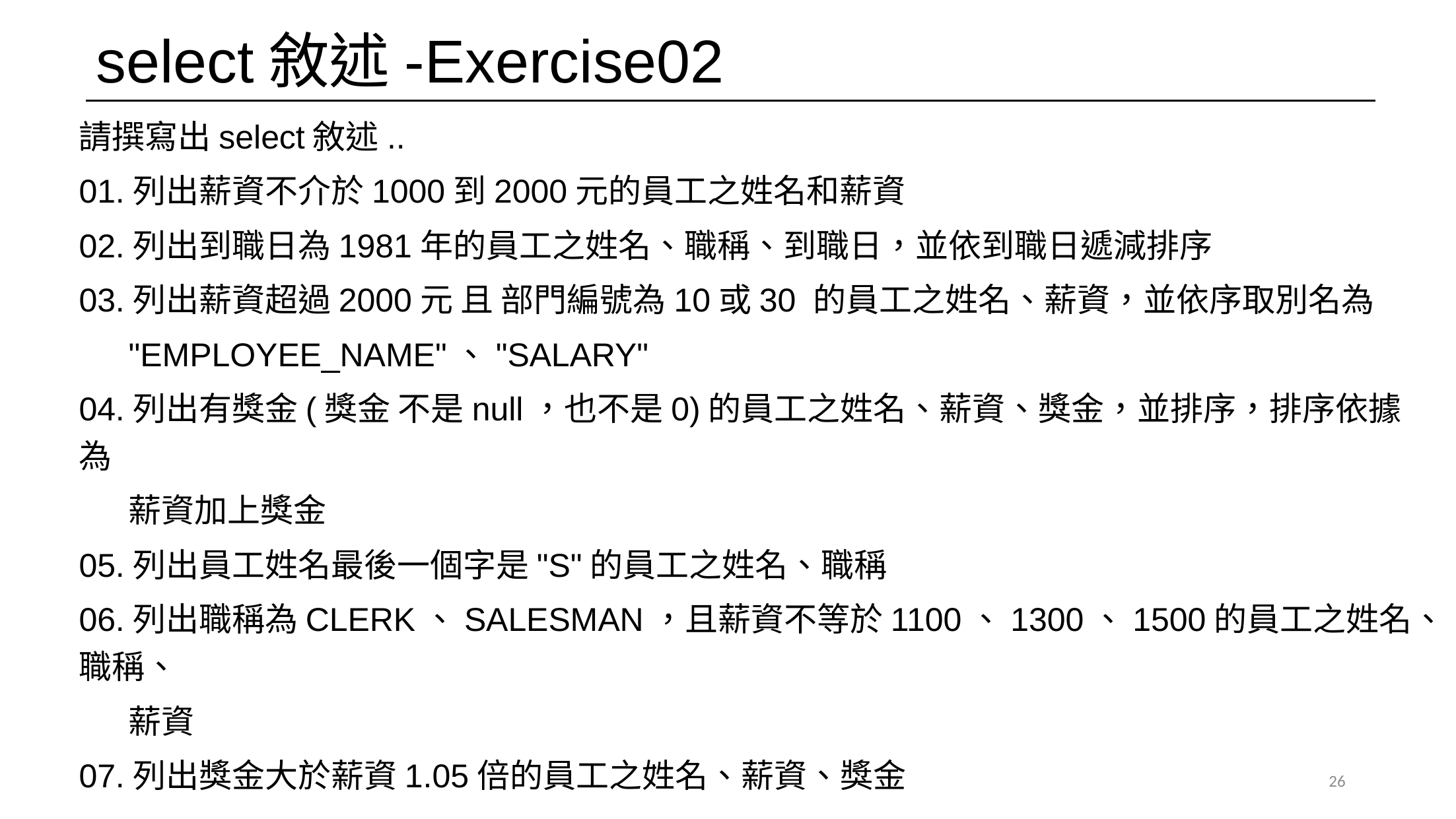

# select敘述-Exercise02
請撰寫出select敘述..
01.列出薪資不介於1000到2000元的員工之姓名和薪資
02.列出到職日為1981年的員工之姓名、職稱、到職日，並依到職日遞減排序
03.列出薪資超過2000元 且 部門編號為10或30 的員工之姓名、薪資，並依序取別名為
"EMPLOYEE_NAME"、"SALARY"
04.列出有獎金(獎金 不是null，也不是0)的員工之姓名、薪資、獎金，並排序，排序依據為
薪資加上獎金
05.列出員工姓名最後一個字是"S"的員工之姓名、職稱
06.列出職稱為CLERK、SALESMAN，且薪資不等於1100、1300、1500的員工之姓名、職稱、
薪資
07.列出獎金大於薪資1.05倍的員工之姓名、薪資、獎金
26